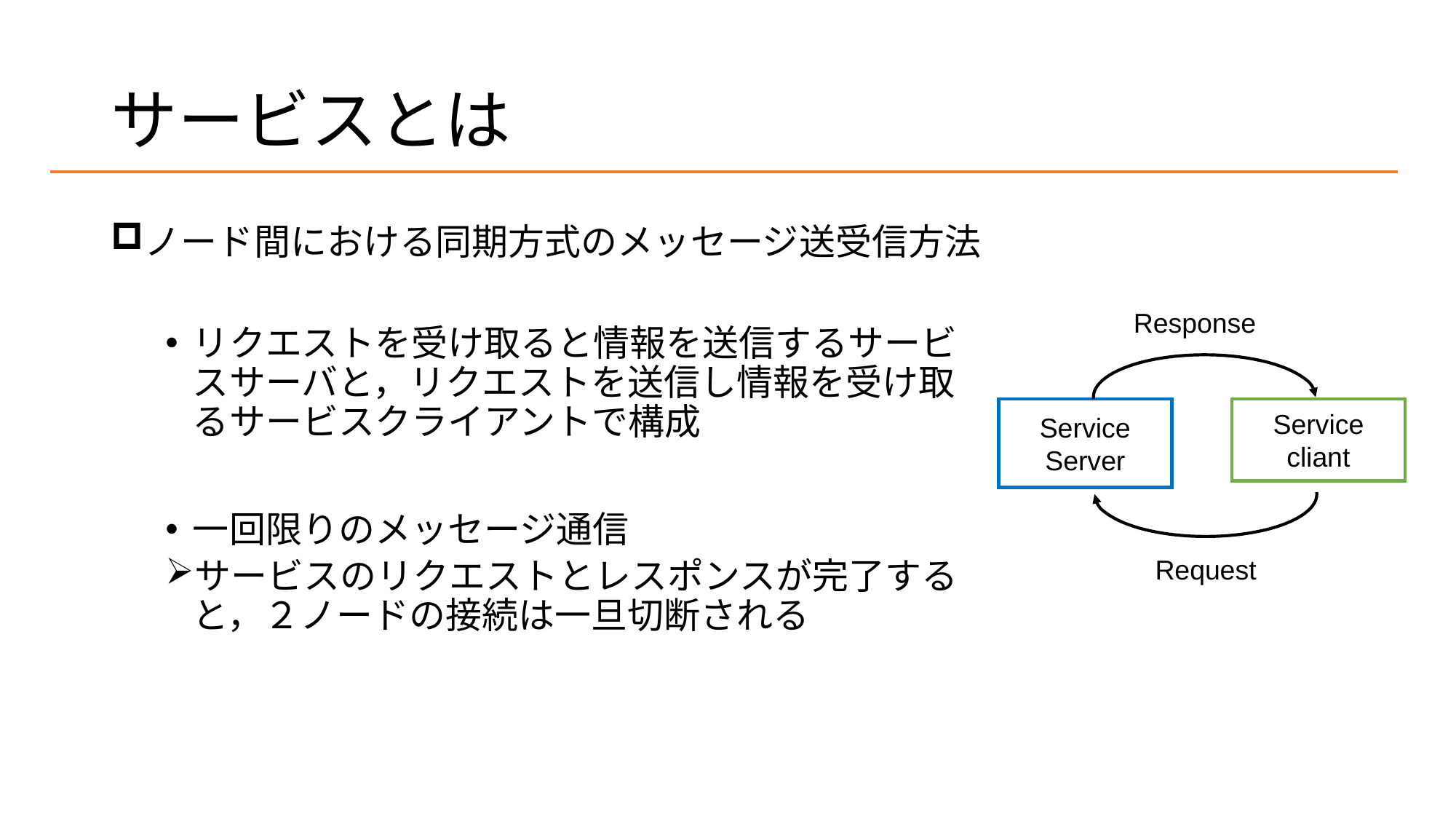

# サービスとは
ノード間における同期方式のメッセージ送受信方法

リクエストを受け取ると情報を送信するサービスサーバと，リクエストを送信し情報を受け取るサービスクライアントで構成

一回限りのメッセージ通信
サービスのリクエストとレスポンスが完了すると，２ノードの接続は一旦切断される
Response

Service
cliant
Service Server

Request